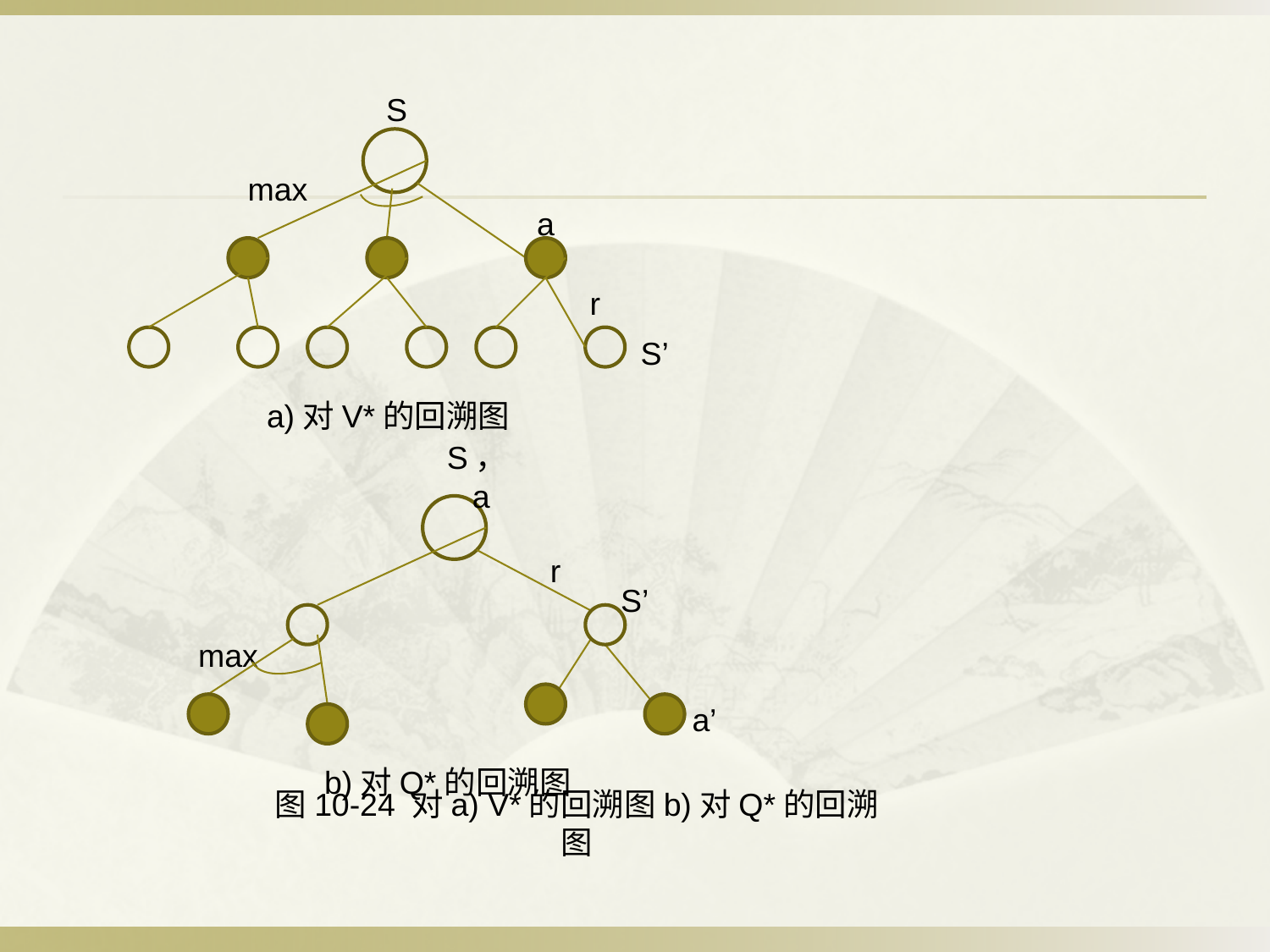

S

max
a

r

S’
a)对V*的回溯图
S，a

r
S’

max
b)对Q*的回溯图

a’
图10-24 对a) V*的回溯图b)对Q*的回溯图